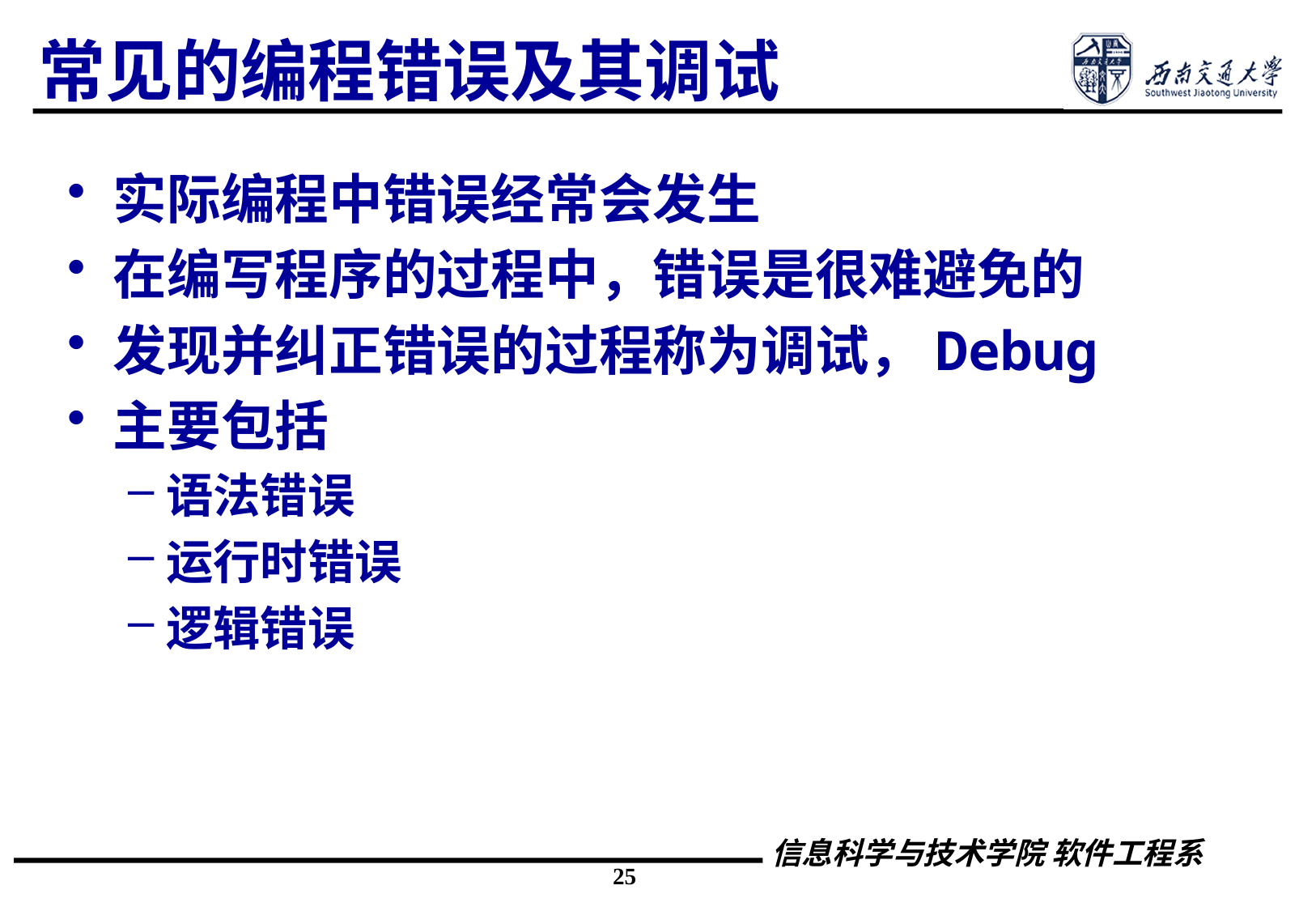

# 常见的编程错误及其调试
实际编程中错误经常会发生
在编写程序的过程中，错误是很难避免的
发现并纠正错误的过程称为调试，Debug
主要包括
语法错误
运行时错误
逻辑错误
25